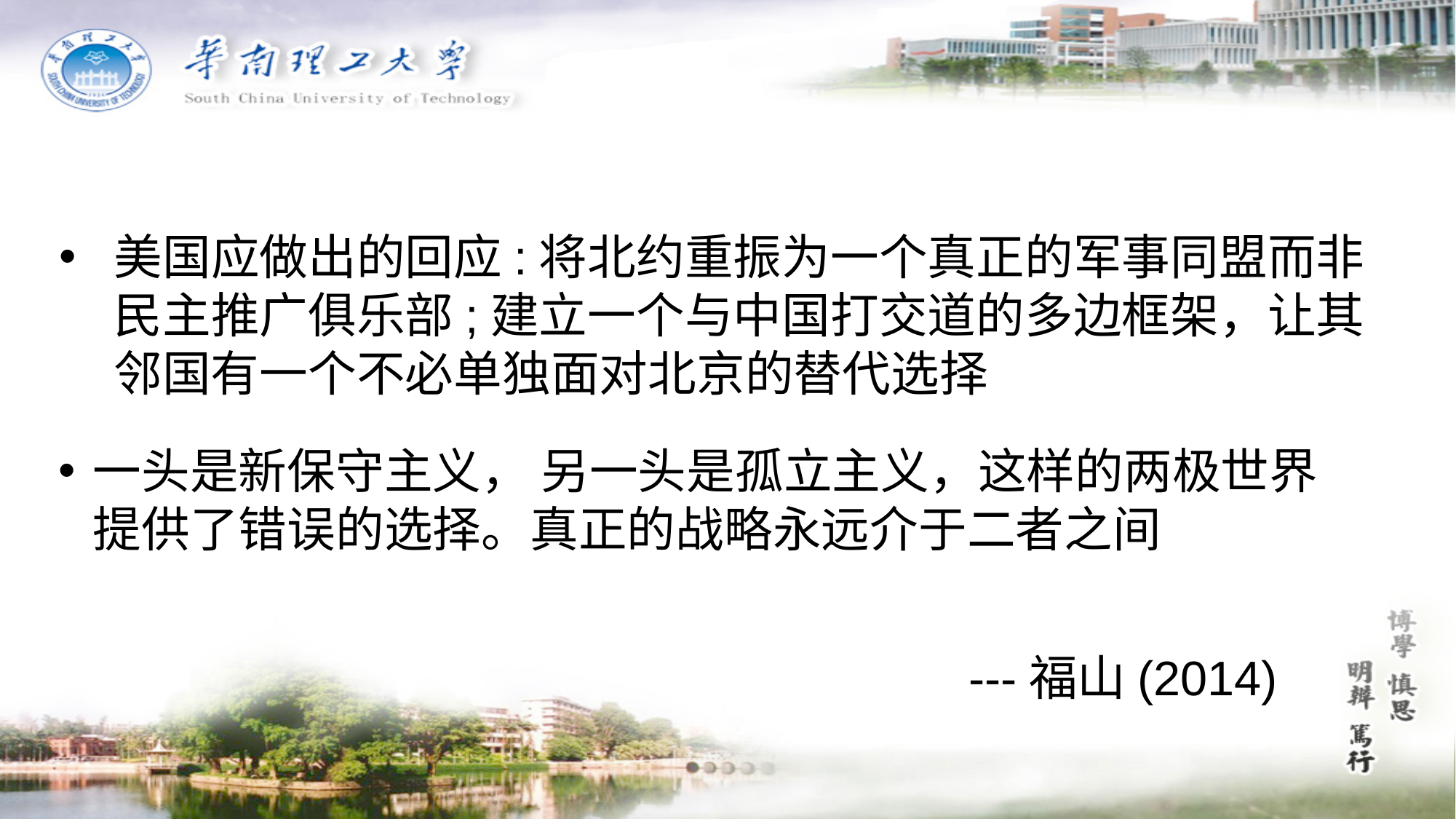

美国应做出的回应:将北约重振为一个真正的军事同盟而非民主推广俱乐部;建立一个与中国打交道的多边框架，让其邻国有一个不必单独面对北京的替代选择
一头是新保守主义， 另一头是孤立主义，这样的两极世界提供了错误的选择。真正的战略永远介于二者之间
---福山(2014)